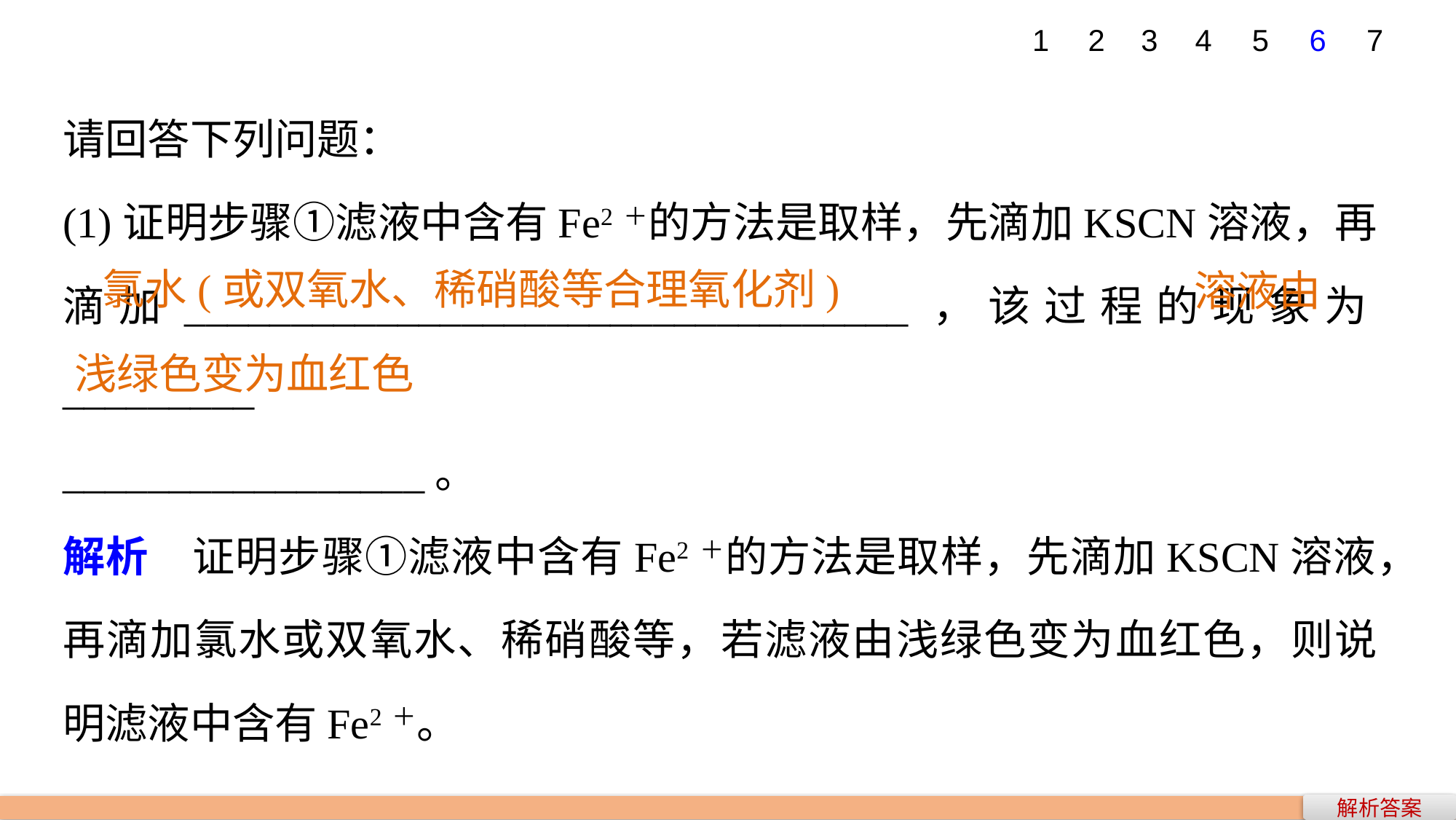

1
2
3
4
5
6
7
请回答下列问题：
(1)证明步骤①滤液中含有Fe2＋的方法是取样，先滴加KSCN溶液，再滴加__________________________________，该过程的现象为_________
_________________。
解析　证明步骤①滤液中含有Fe2＋的方法是取样，先滴加KSCN溶液，再滴加氯水或双氧水、稀硝酸等，若滤液由浅绿色变为血红色，则说明滤液中含有Fe2＋。
氯水(或双氧水、稀硝酸等合理氧化剂)
溶液由
浅绿色变为血红色
解析答案